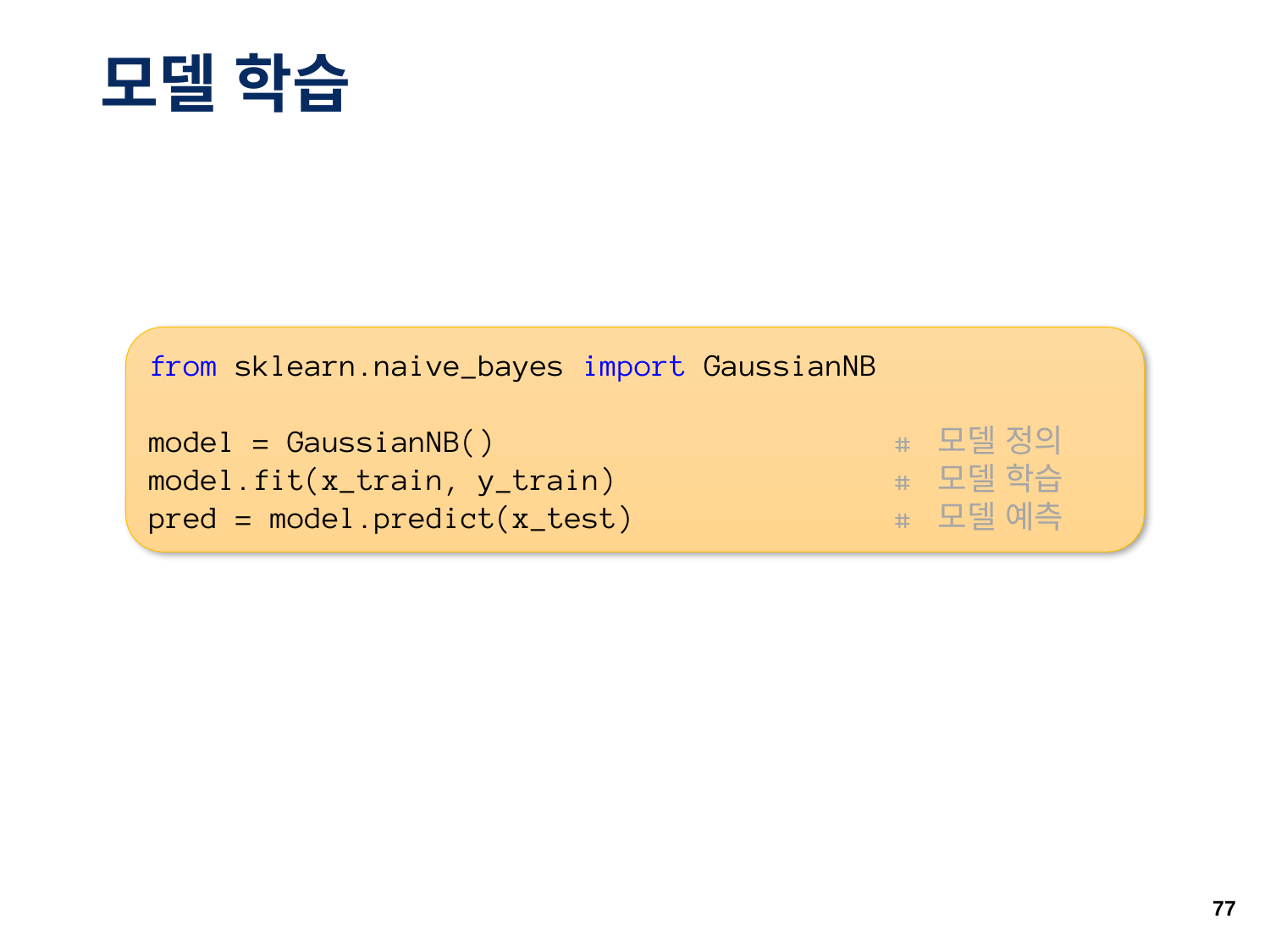

# 모델 학습
from sklearn.naive_bayes import GaussianNB

model = GaussianNB()                       # 모델 정의
model.fit(x_train, y_train)                # 모델 학습
pred = model.predict(x_test)               # 모델 예측
77